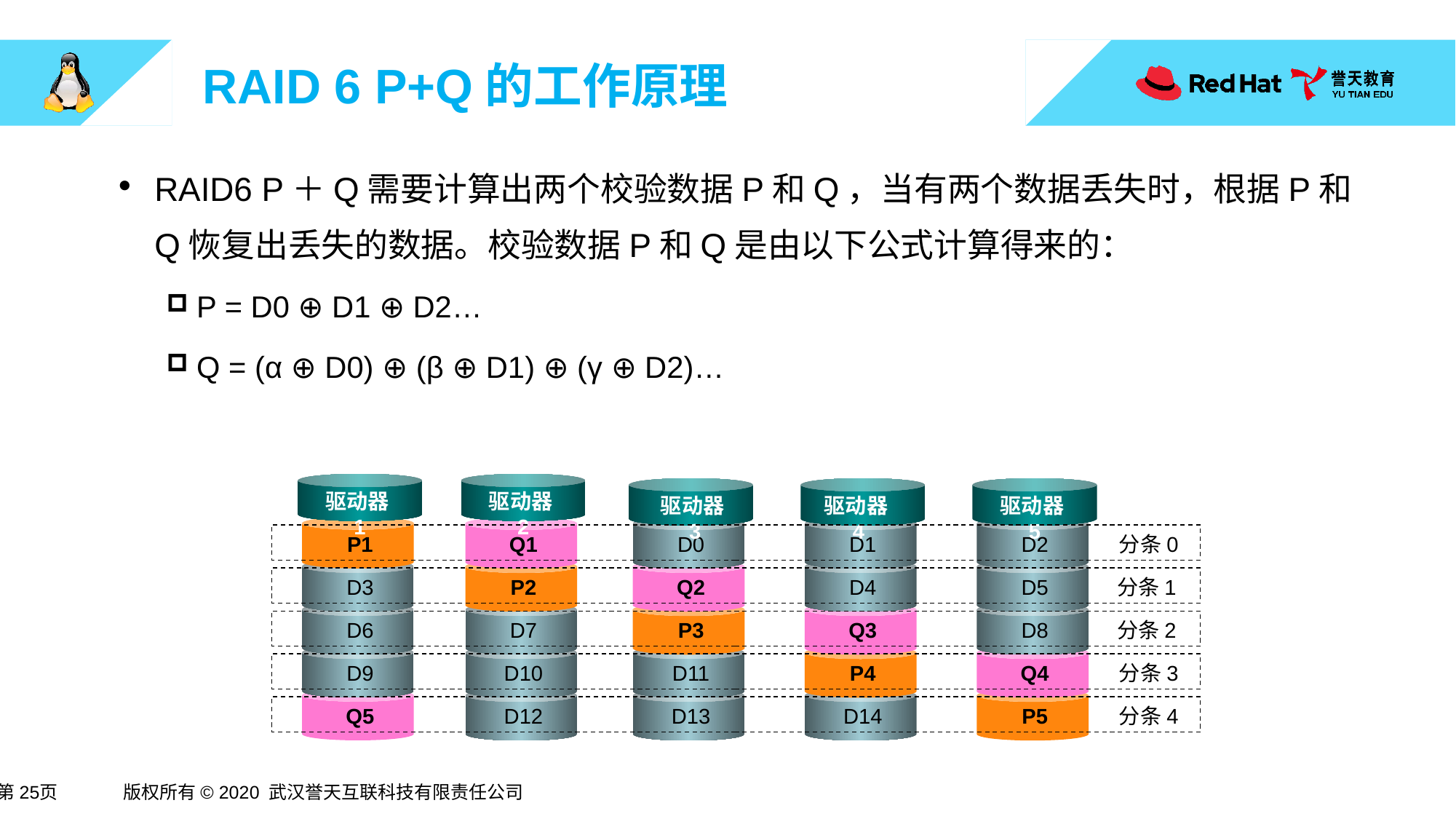

# RAID 6 P+Q的工作原理
RAID6 P＋Q需要计算出两个校验数据P和Q，当有两个数据丢失时，根据P和Q恢复出丢失的数据。校验数据P和Q是由以下公式计算得来的：
P = D0 ⊕ D1 ⊕ D2…
Q = (α ⊕ D0) ⊕ (β ⊕ D1) ⊕ (γ ⊕ D2)…

驱动器1
驱动器2
驱动器3
驱动器4
驱动器5

P1
分条0
Q1
D0
D1
D2

分条1
D3
P2
Q2
D4
D5

分条2
D6
D7
P3
Q3
D8

分条3
D9
D10
D11
P4
Q4

Q5
分条4
D12
D13
D14
P5